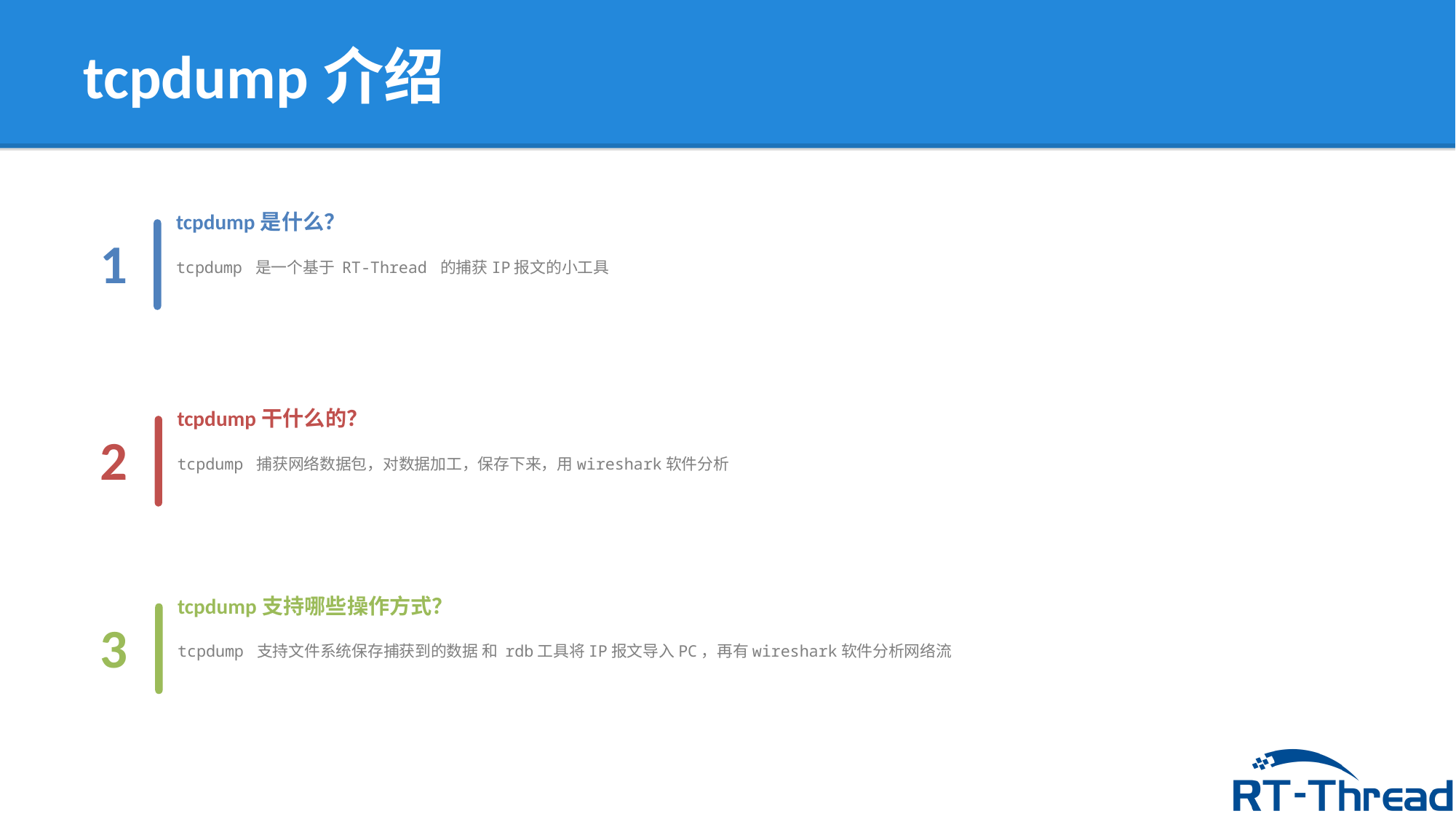

# tcpdump介绍
tcpdump是什么？
1

tcpdump 是一个基于 RT-Thread 的捕获IP报文的小工具
tcpdump干什么的？
2

tcpdump 捕获网络数据包，对数据加工，保存下来，用wireshark软件分析
tcpdump支持哪些操作方式？
3

tcpdump 支持文件系统保存捕获到的数据 和 rdb工具将IP报文导入PC，再有wireshark软件分析网络流